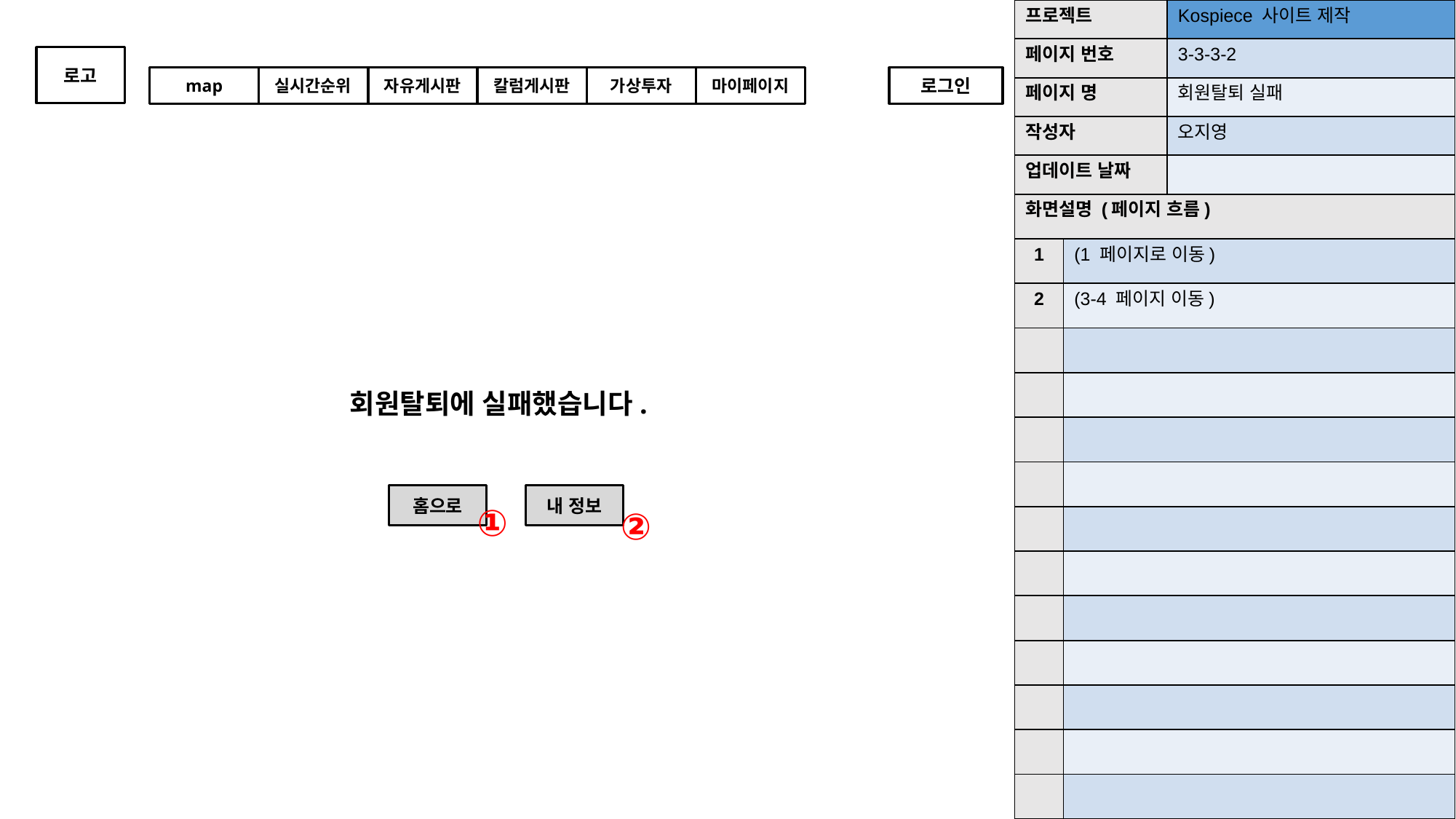

| 프로젝트 | Kospiece 사이트 제작 |
| --- | --- |
| 페이지 번호 | 3-3-3-2 |
| 페이지 명 | 회원탈퇴 실패 |
| 작성자 | 오지영 |
| 업데이트 날짜 |  |
로고
map
실시간순위
자유게시판
칼럼게시판
가상투자
마이페이지
로그인
| 화면설명 (페이지 흐름) |  |
| --- | --- |
| 1 | (1 페이지로 이동) |
| 2 | (3-4 페이지 이동) |
|  |  |
|  |  |
|  |  |
|  |  |
|  |  |
|  |  |
|  |  |
|  |  |
|  |  |
|  |  |
|  |  |
회원탈퇴에 실패했습니다.
내 정보
홈으로
①
②